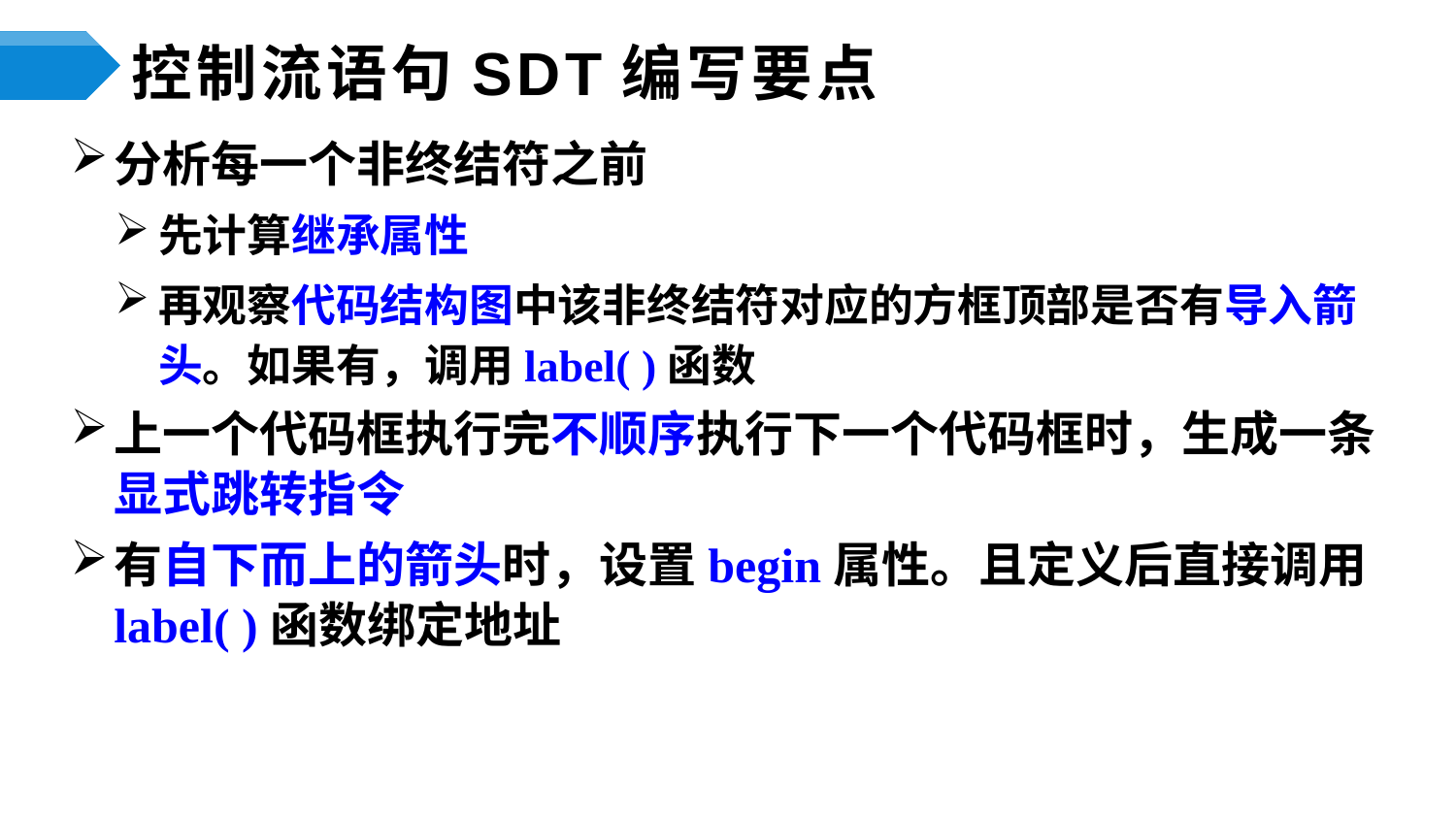

# 控制流语句SDT编写要点
分析每一个非终结符之前
先计算继承属性
再观察代码结构图中该非终结符对应的方框顶部是否有导入箭头。如果有，调用label( )函数
上一个代码框执行完不顺序执行下一个代码框时，生成一条显式跳转指令
有自下而上的箭头时，设置begin属性。且定义后直接调用label( )函数绑定地址